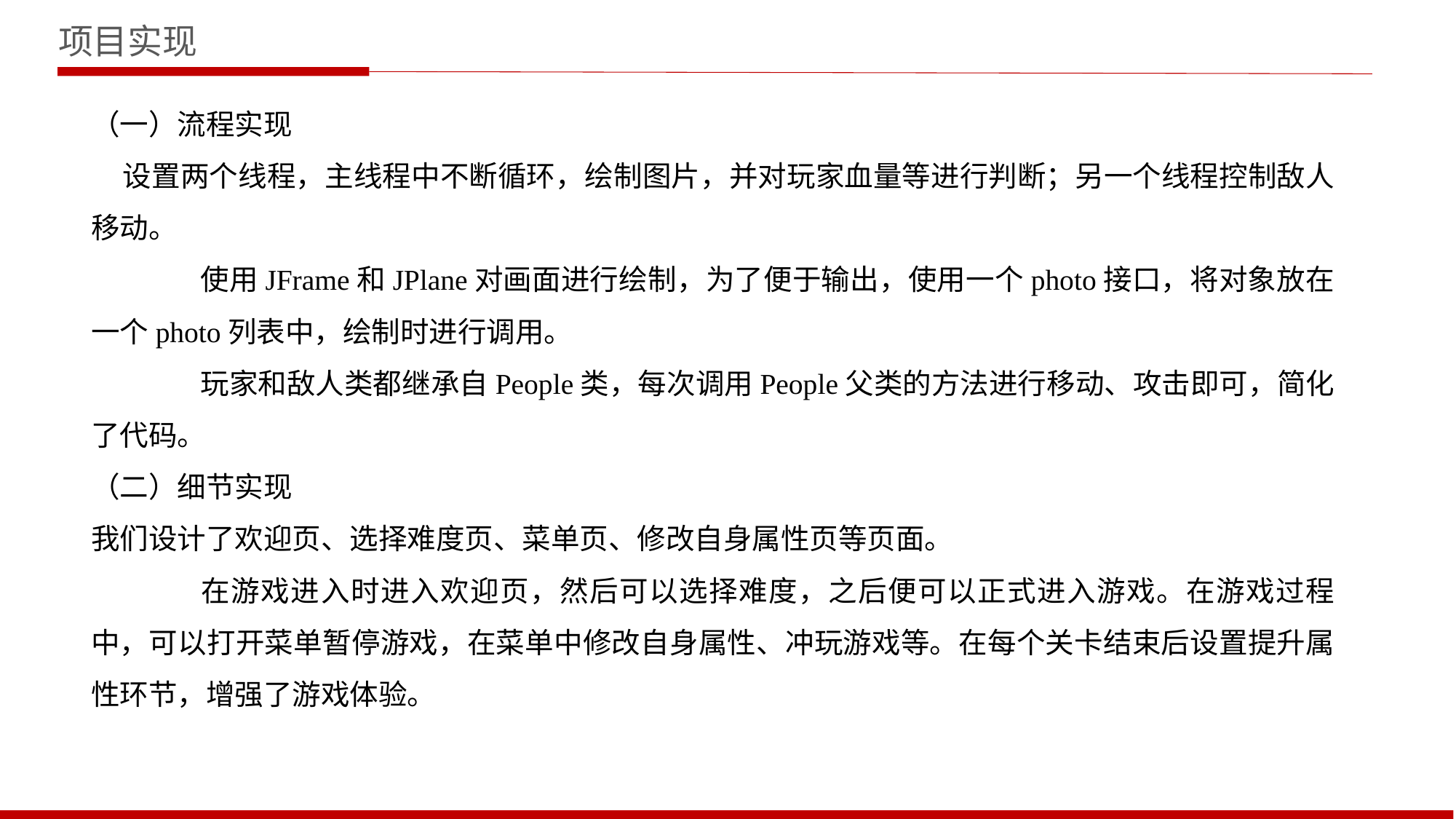

项目实现

（一）流程实现
设置两个线程，主线程中不断循环，绘制图片，并对玩家血量等进行判断；另一个线程控制敌人移动。
	使用JFrame和JPlane对画面进行绘制，为了便于输出，使用一个photo接口，将对象放在一个photo列表中，绘制时进行调用。
	玩家和敌人类都继承自People类，每次调用People父类的方法进行移动、攻击即可，简化了代码。
（二）细节实现
我们设计了欢迎页、选择难度页、菜单页、修改自身属性页等页面。
	在游戏进入时进入欢迎页，然后可以选择难度，之后便可以正式进入游戏。在游戏过程中，可以打开菜单暂停游戏，在菜单中修改自身属性、冲玩游戏等。在每个关卡结束后设置提升属性环节，增强了游戏体验。